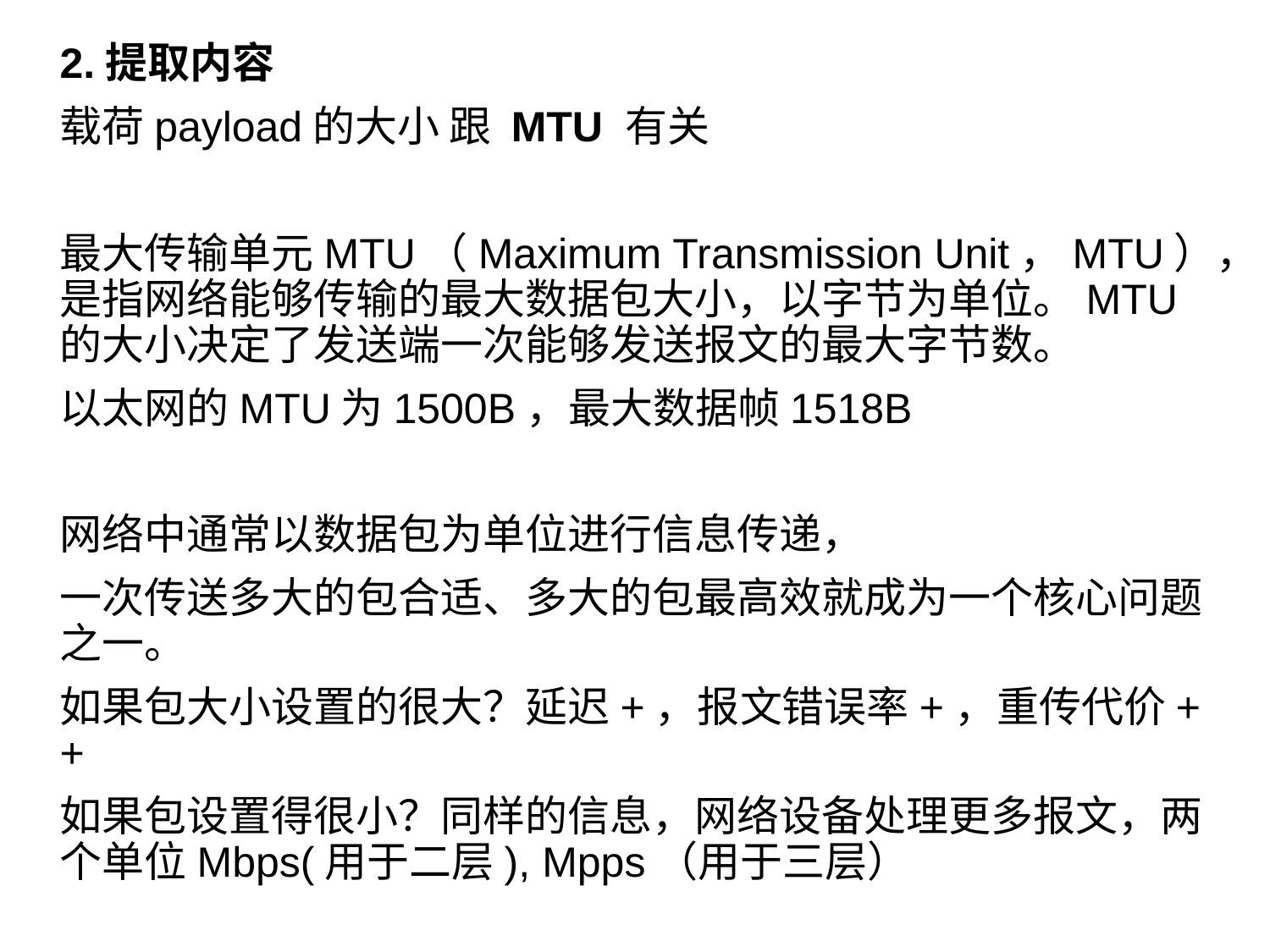

2.提取内容
载荷payload的大小 跟 MTU 有关

最大传输单元MTU（Maximum Transmission Unit，MTU），是指网络能够传输的最大数据包大小，以字节为单位。MTU的大小决定了发送端一次能够发送报文的最大字节数。
以太网的MTU为1500B，最大数据帧1518B

网络中通常以数据包为单位进行信息传递，
一次传送多大的包合适、多大的包最高效就成为一个核心问题之一。
如果包大小设置的很大？延迟+，报文错误率+，重传代价++
如果包设置得很小？同样的信息，网络设备处理更多报文，两个单位Mbps(用于二层), Mpps（用于三层）